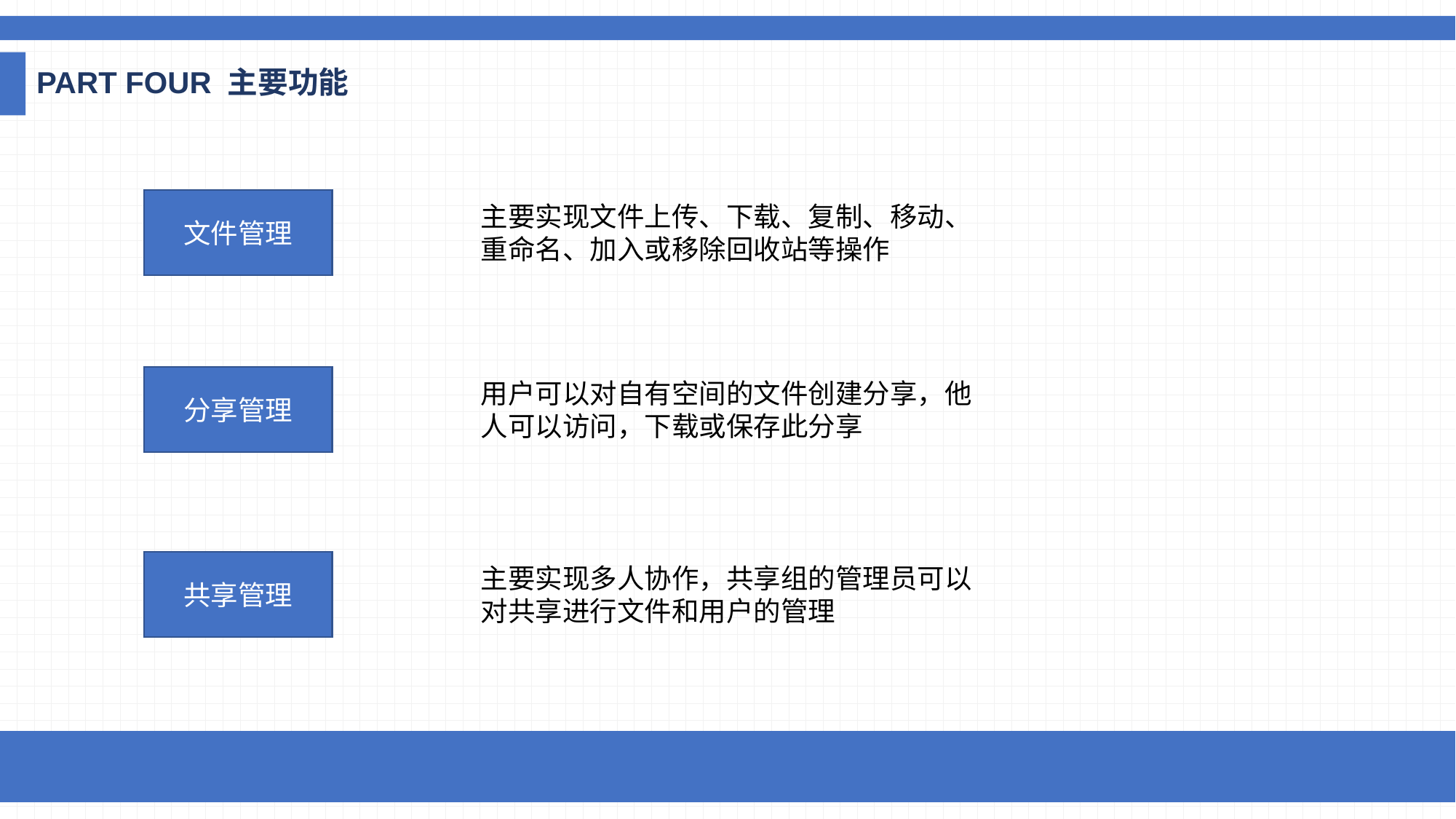

PART FOUR 主要功能
文件管理
主要实现文件上传、下载、复制、移动、重命名、加入或移除回收站等操作
分享管理
用户可以对自有空间的文件创建分享，他人可以访问，下载或保存此分享
共享管理
主要实现多人协作，共享组的管理员可以对共享进行文件和用户的管理